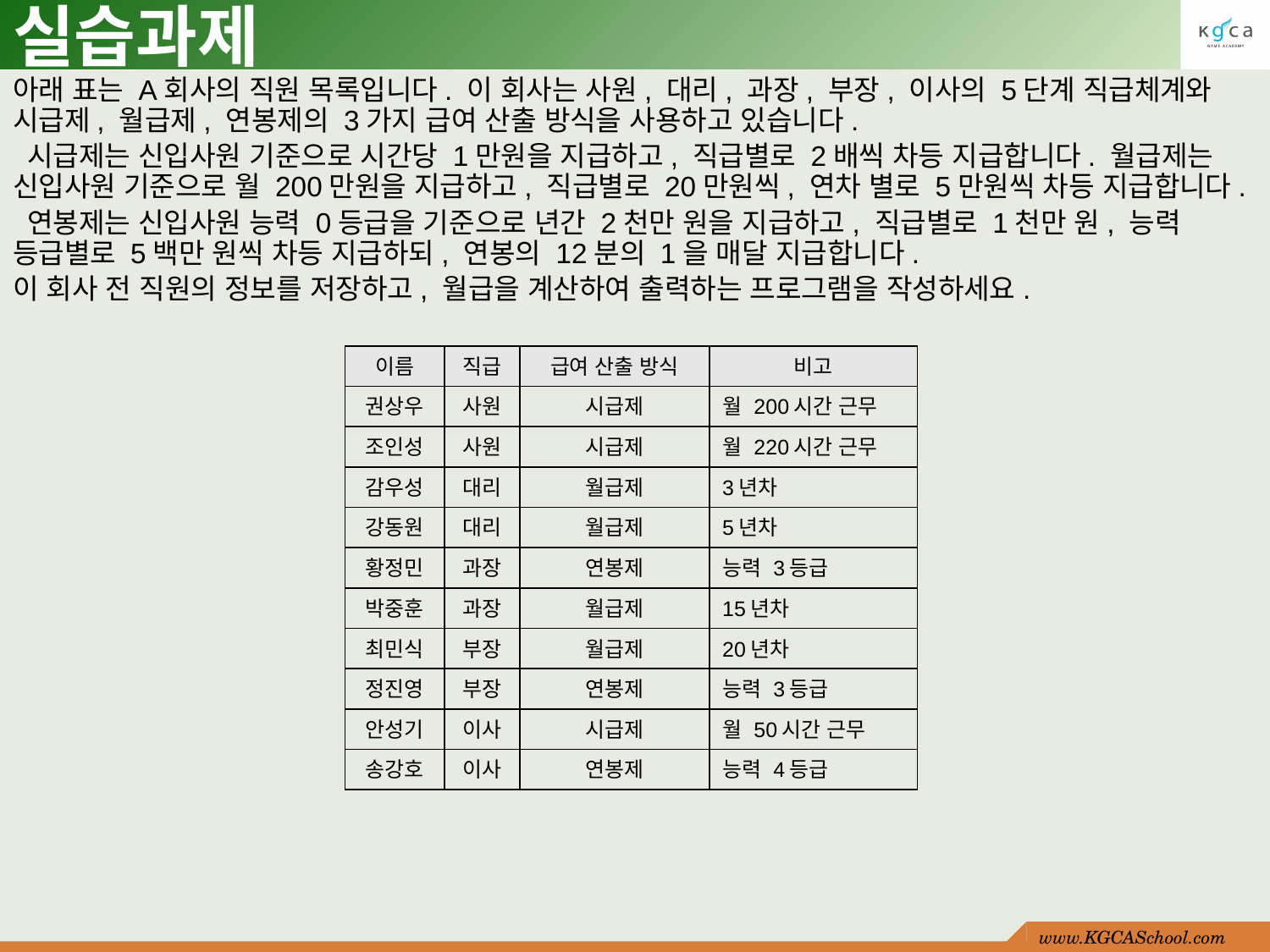

# 실습과제
아래 표는 A회사의 직원 목록입니다. 이 회사는 사원, 대리, 과장, 부장, 이사의 5단계 직급체계와 시급제, 월급제, 연봉제의 3가지 급여 산출 방식을 사용하고 있습니다.
 시급제는 신입사원 기준으로 시간당 1만원을 지급하고, 직급별로 2배씩 차등 지급합니다. 월급제는 신입사원 기준으로 월 200만원을 지급하고, 직급별로 20만원씩, 연차 별로 5만원씩 차등 지급합니다.
 연봉제는 신입사원 능력 0등급을 기준으로 년간 2천만 원을 지급하고, 직급별로 1천만 원, 능력 등급별로 5백만 원씩 차등 지급하되, 연봉의 12분의 1을 매달 지급합니다.
이 회사 전 직원의 정보를 저장하고, 월급을 계산하여 출력하는 프로그램을 작성하세요.
| 이름 | 직급 | 급여 산출 방식 | 비고 |
| --- | --- | --- | --- |
| 권상우 | 사원 | 시급제 | 월 200시간 근무 |
| 조인성 | 사원 | 시급제 | 월 220시간 근무 |
| 감우성 | 대리 | 월급제 | 3년차 |
| 강동원 | 대리 | 월급제 | 5년차 |
| 황정민 | 과장 | 연봉제 | 능력 3등급 |
| 박중훈 | 과장 | 월급제 | 15년차 |
| 최민식 | 부장 | 월급제 | 20년차 |
| 정진영 | 부장 | 연봉제 | 능력 3등급 |
| 안성기 | 이사 | 시급제 | 월 50시간 근무 |
| 송강호 | 이사 | 연봉제 | 능력 4등급 |